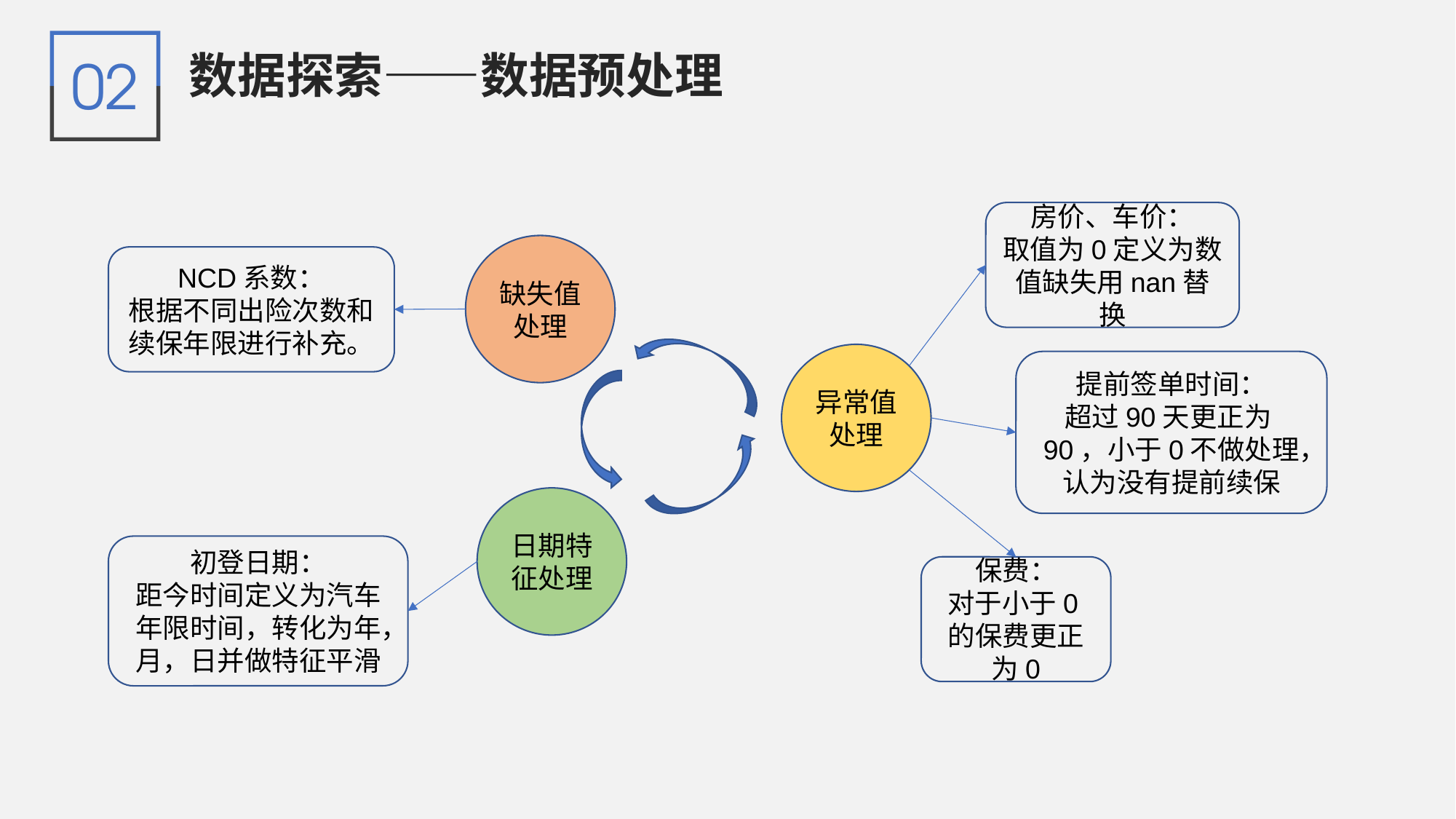

数据探索——数据预处理
02

房价、车价：
取值为0定义为数值缺失用nan替换

缺失值处理

NCD系数：
根据不同出险次数和续保年限进行补充。

异常值处理

提前签单时间：
超过90天更正为90，小于0不做处理，
认为没有提前续保

日期特征处理

初登日期：
距今时间定义为汽车年限时间，转化为年，月，日并做特征平滑

保费：
对于小于0的保费更正为0